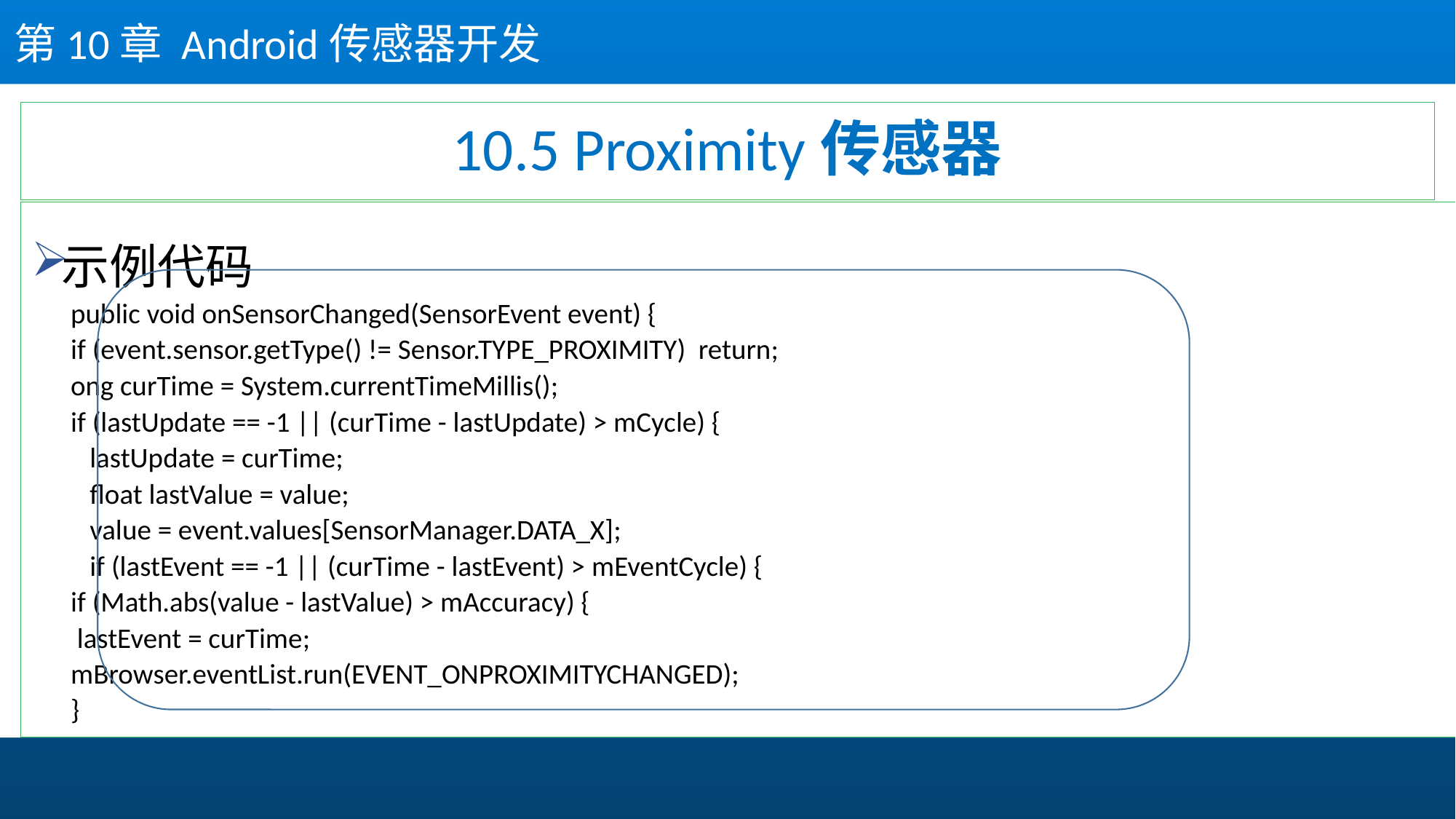

第10章 Android传感器开发

# 10.5 Proximity传感器
示例代码
	public void onSensorChanged(SensorEvent event) {
		if (event.sensor.getType() != Sensor.TYPE_PROXIMITY)  return;
		ong curTime = System.currentTimeMillis();
		if (lastUpdate == -1 || (curTime - lastUpdate) > mCycle) {
			   lastUpdate = curTime;
			   float lastValue = value;
			   value = event.values[SensorManager.DATA_X];
			   if (lastEvent == -1 || (curTime - lastEvent) > mEventCycle) {
					if (Math.abs(value - lastValue) > mAccuracy) {
						 lastEvent = curTime;
					mBrowser.eventList.run(EVENT_ONPROXIMITYCHANGED);
					}